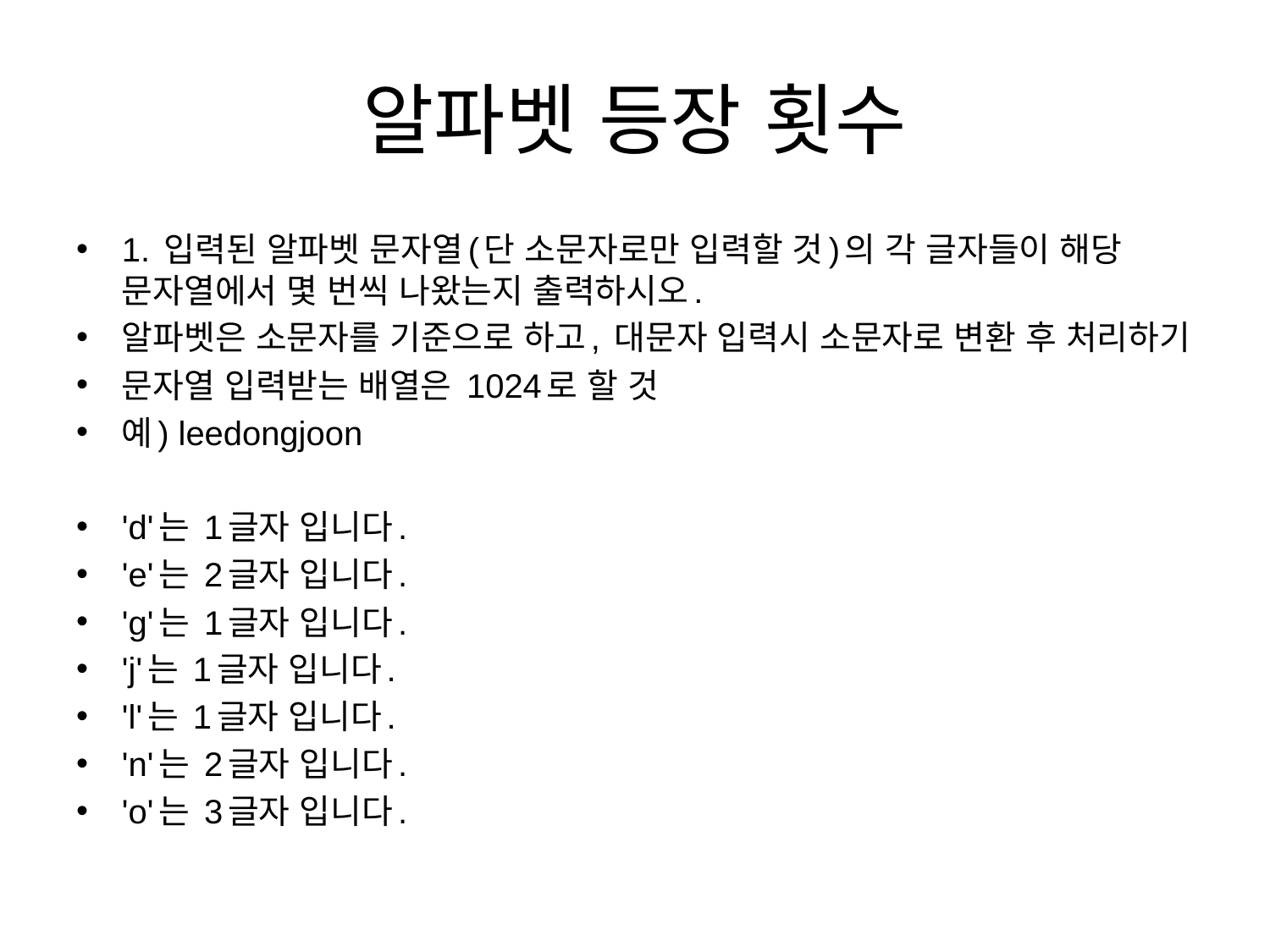

# 알파벳 등장 횟수
1. 입력된 알파벳 문자열(단 소문자로만 입력할 것)의 각 글자들이 해당 문자열에서 몇 번씩 나왔는지 출력하시오.
알파벳은 소문자를 기준으로 하고, 대문자 입력시 소문자로 변환 후 처리하기
문자열 입력받는 배열은 1024로 할 것
예) leedongjoon

'd'는 1글자 입니다.
'e'는 2글자 입니다.
'g'는 1글자 입니다.
'j'는 1글자 입니다.
'l'는 1글자 입니다.
'n'는 2글자 입니다.
'o'는 3글자 입니다.